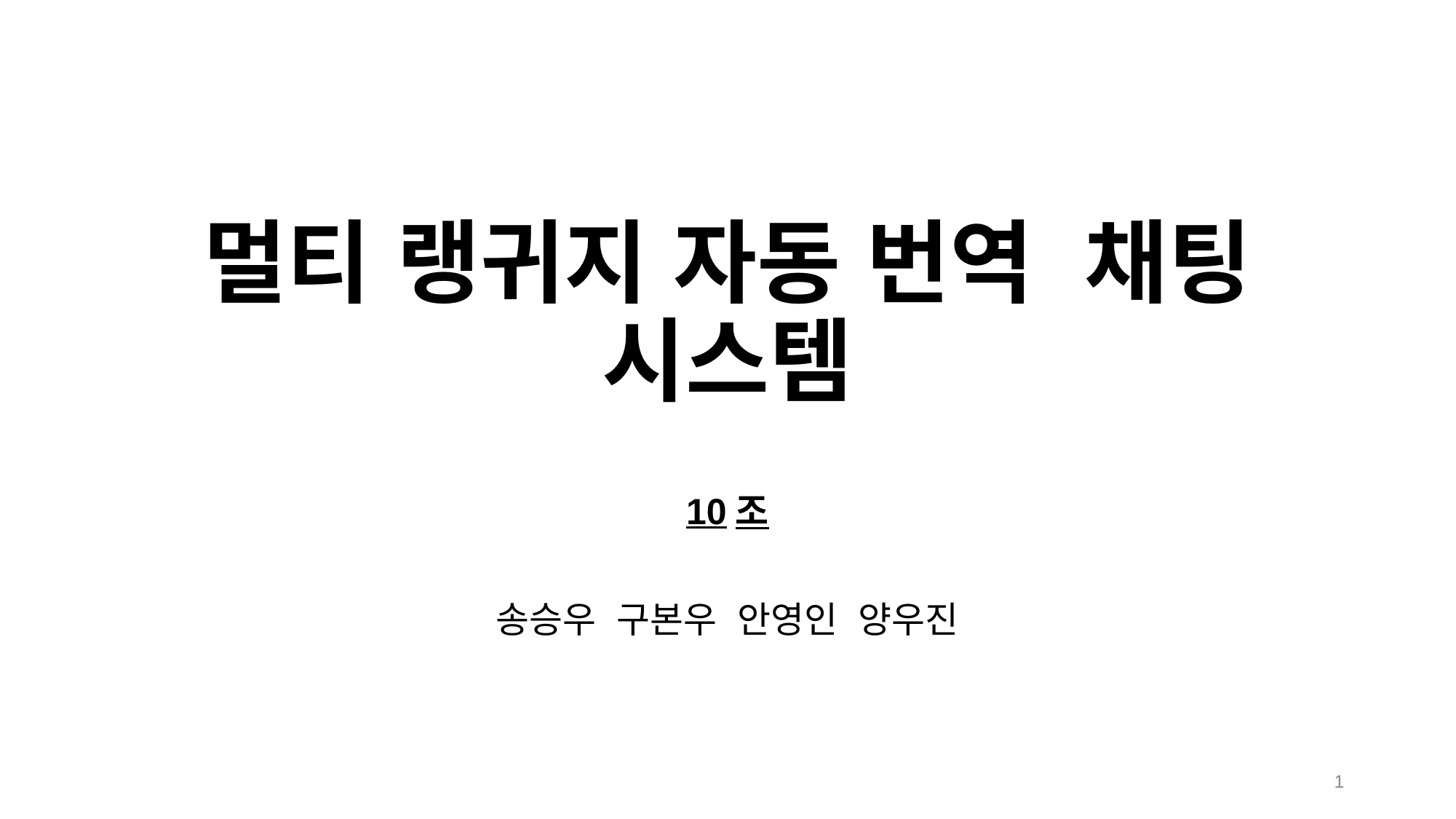

# 멀티 랭귀지 자동 번역  채팅 시스템
10조

송승우  구본우  안영인  양우진
1